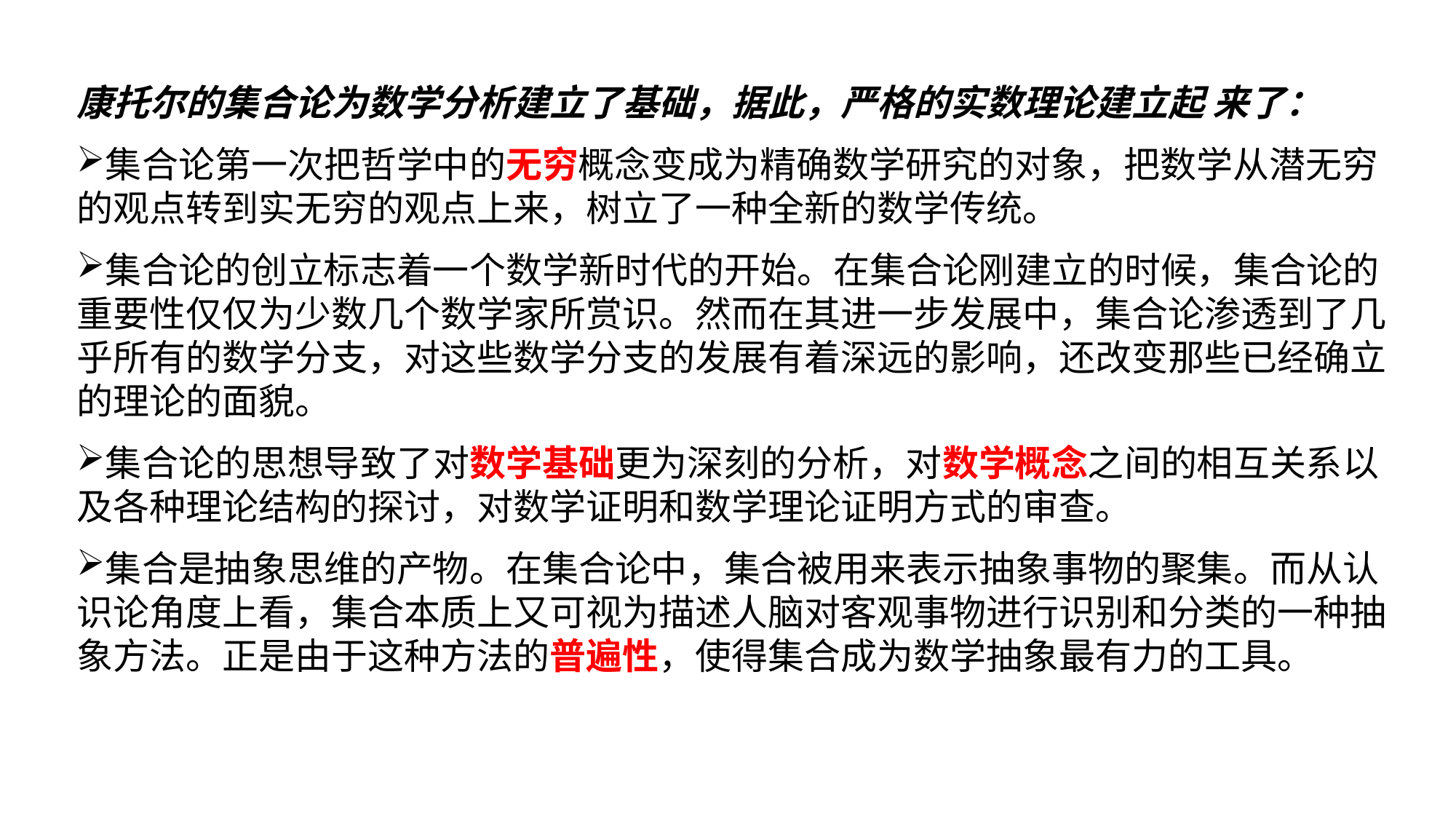

康托尔的集合论为数学分析建立了基础，据此，严格的实数理论建立起 来了：
集合论第一次把哲学中的无穷概念变成为精确数学研究的对象，把数学从潜无穷的观点转到实无穷的观点上来，树立了一种全新的数学传统。
集合论的创立标志着一个数学新时代的开始。在集合论刚建立的时候，集合论的重要性仅仅为少数几个数学家所赏识。然而在其进一步发展中，集合论渗透到了几乎所有的数学分支，对这些数学分支的发展有着深远的影响，还改变那些已经确立的理论的面貌。
集合论的思想导致了对数学基础更为深刻的分析，对数学概念之间的相互关系以及各种理论结构的探讨，对数学证明和数学理论证明方式的审查。
集合是抽象思维的产物。在集合论中，集合被用来表示抽象事物的聚集。而从认识论角度上看，集合本质上又可视为描述人脑对客观事物进行识别和分类的一种抽象方法。正是由于这种方法的普遍性，使得集合成为数学抽象最有力的工具。